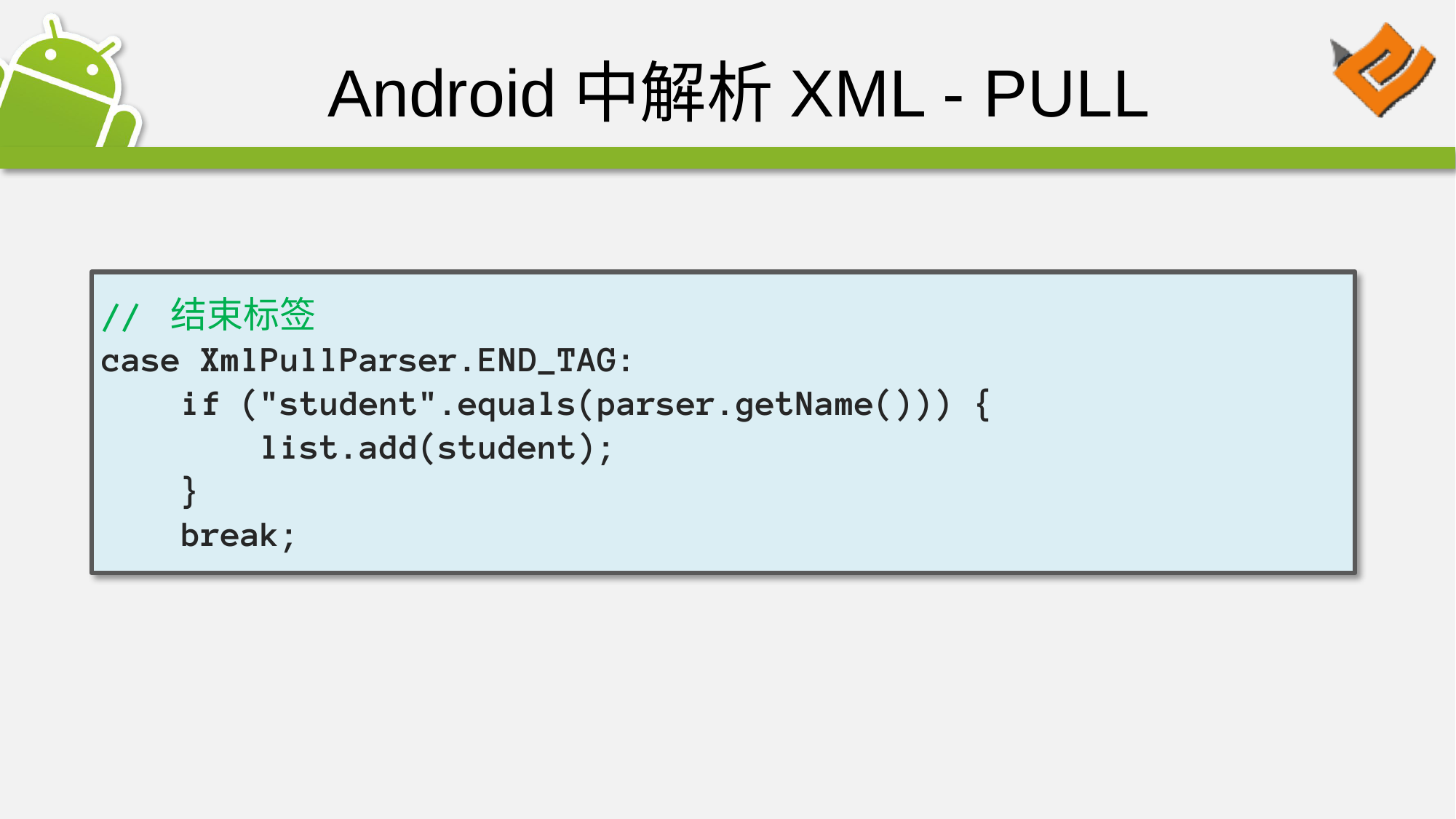

# Android中解析XML - PULL
// 结束标签
case XmlPullParser.END_TAG:
    if ("student".equals(parser.getName())) {
        list.add(student);
    }
    break;